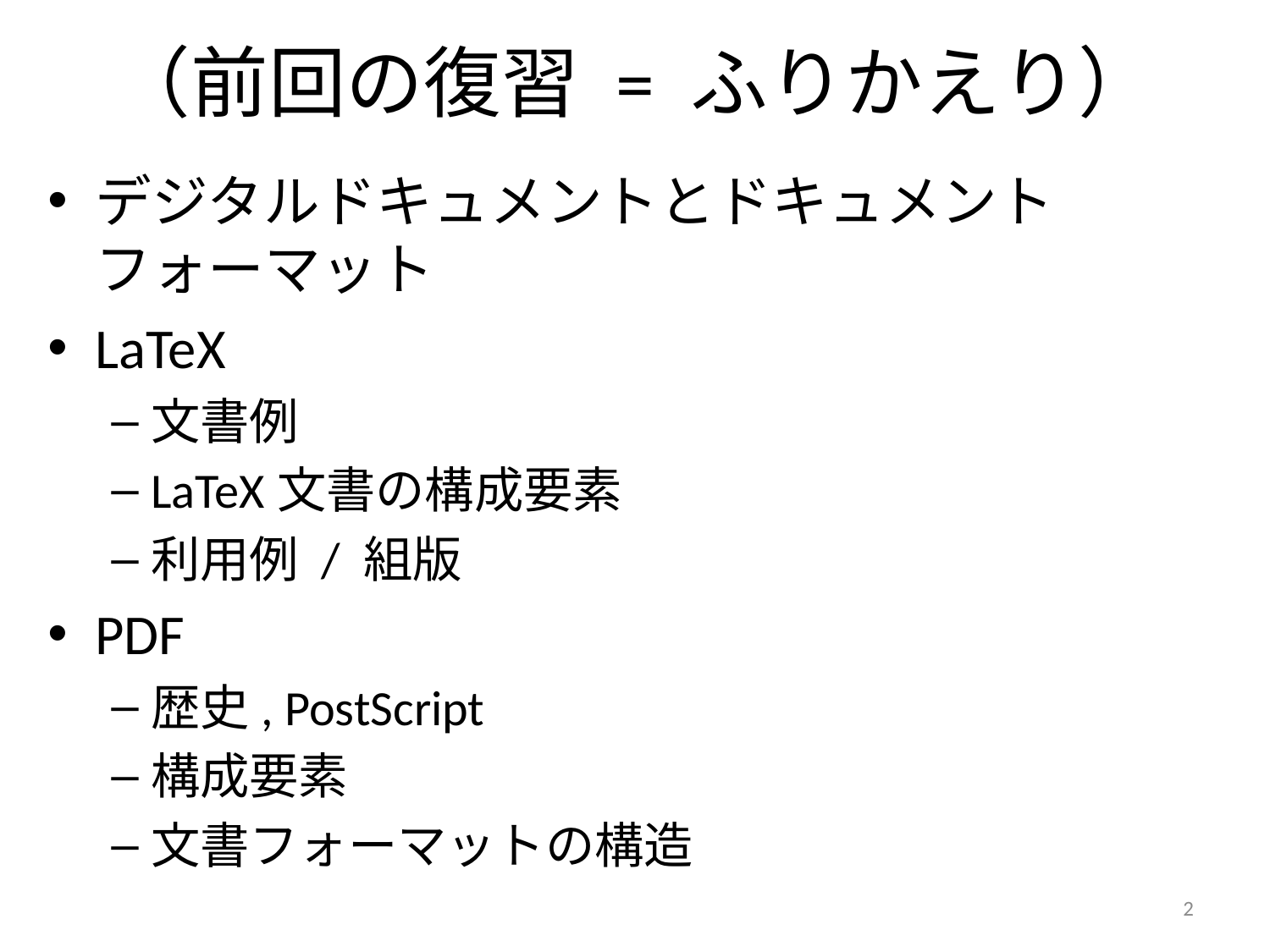

# （前回の復習 = ふりかえり）
デジタルドキュメントとドキュメントフォーマット
LaTeX
文書例
LaTeX文書の構成要素
利用例 / 組版
PDF
歴史, PostScript
構成要素
文書フォーマットの構造
2